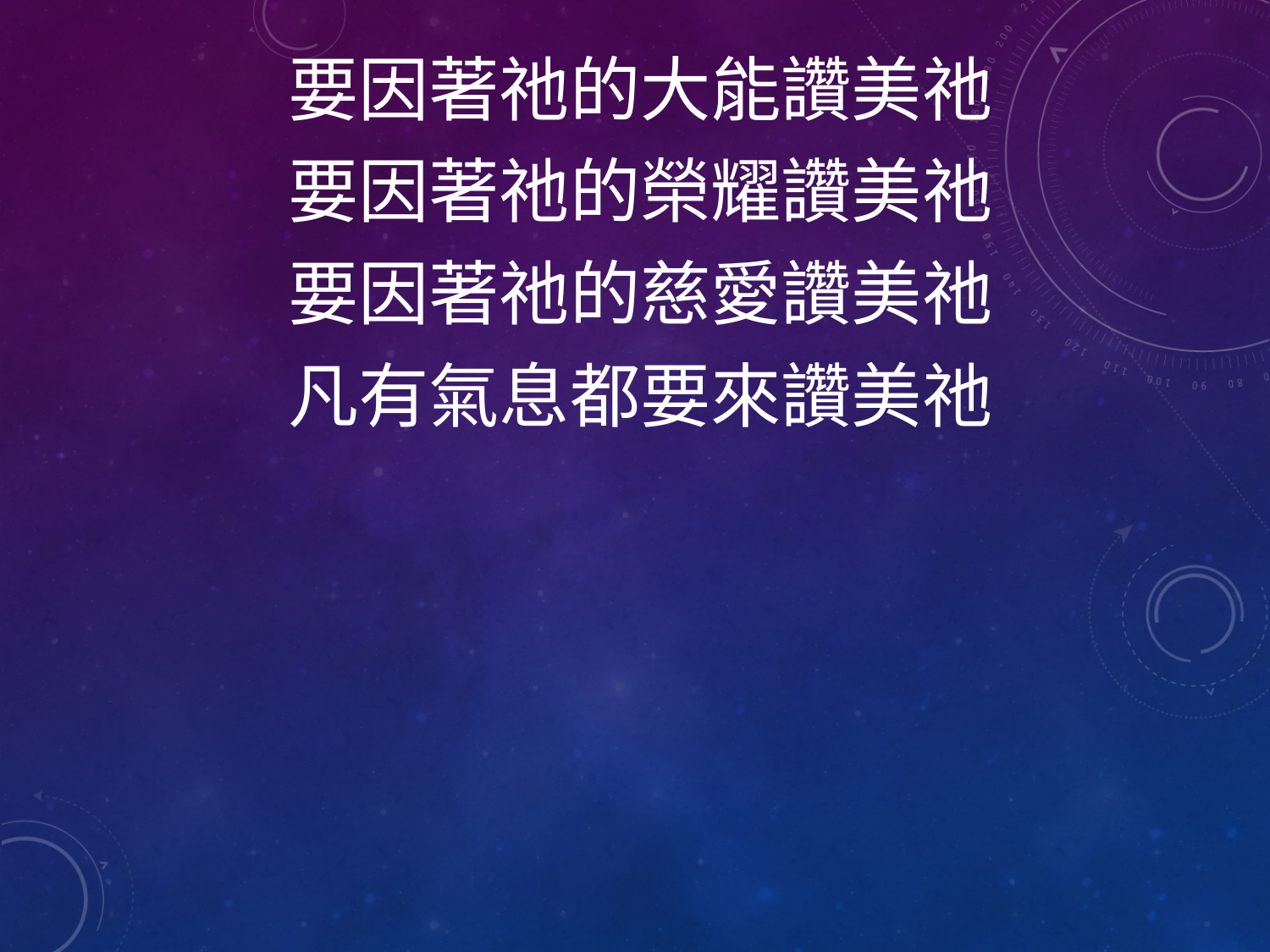

要因著祂的大能讚美祂
要因著祂的榮耀讚美祂
要因著祂的慈愛讚美祂
凡有氣息都要來讚美祂